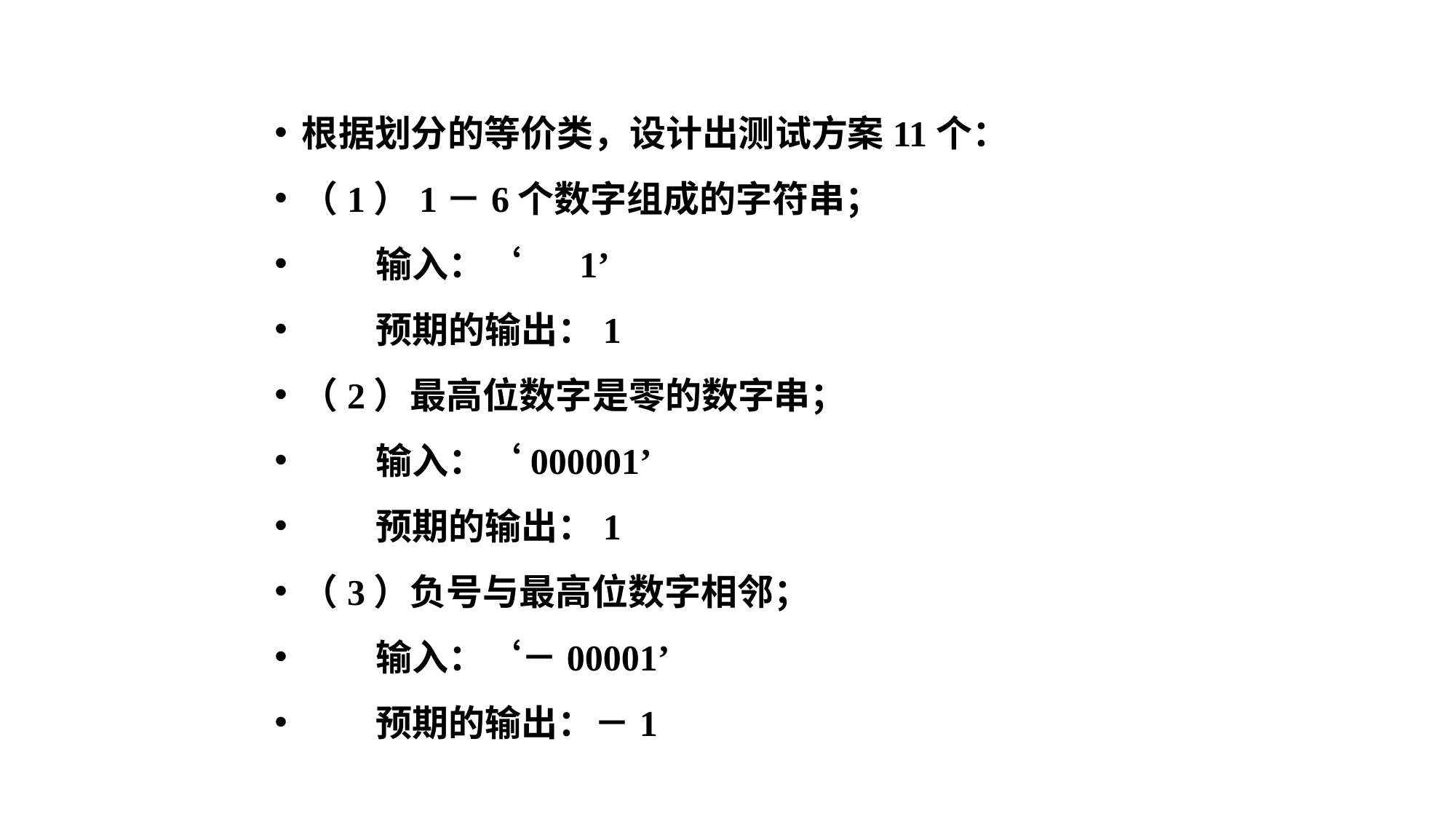

根据划分的等价类，设计出测试方案11个：
（1）1－6个数字组成的字符串；
        输入：‘      1’
        预期的输出：1
（2）最高位数字是零的数字串；
        输入：‘000001’
        预期的输出：1
（3）负号与最高位数字相邻；
        输入：‘－00001’
        预期的输出：－1